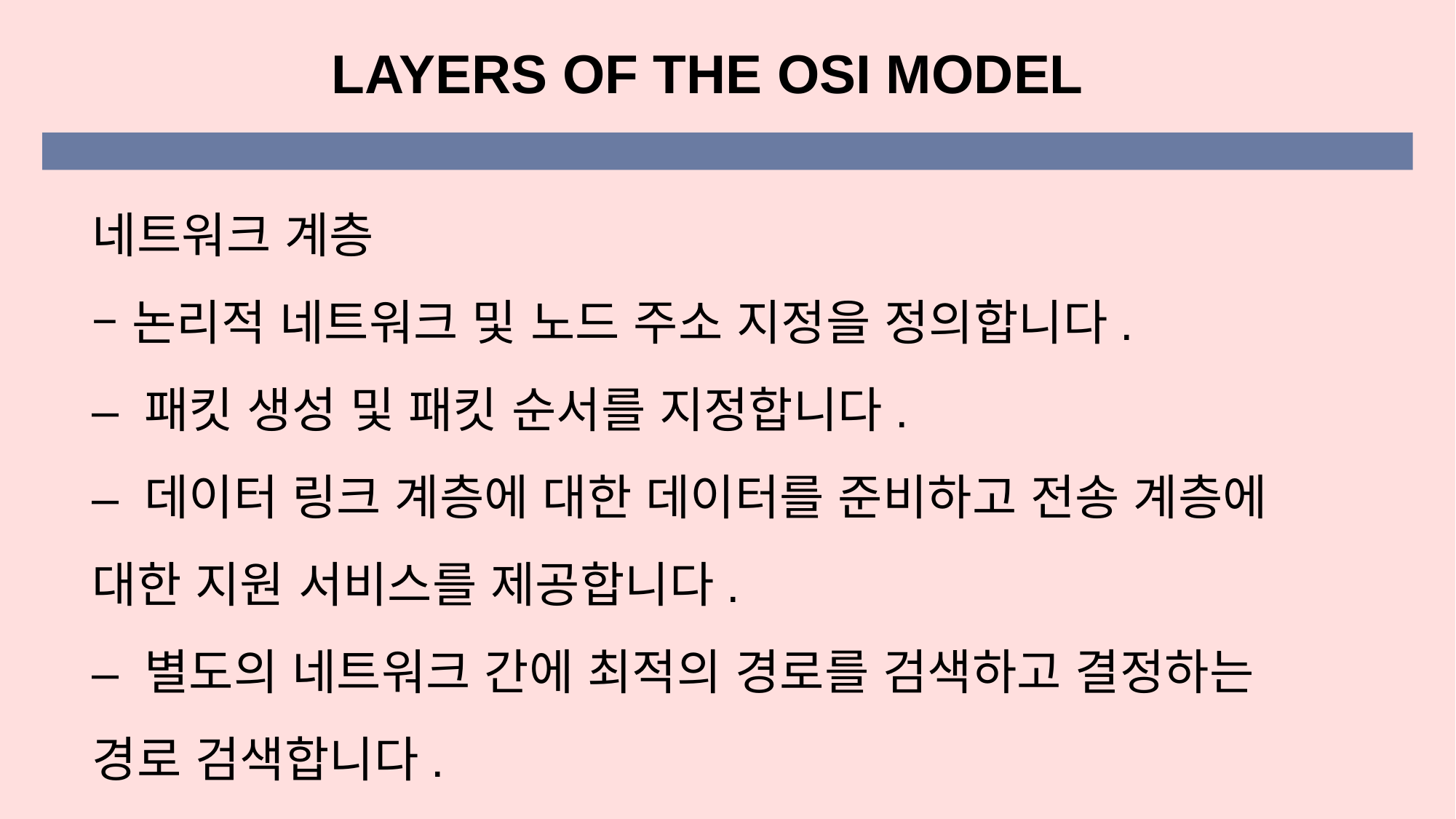

LAYERS OF THE OSI MODEL

네트워크 계층
– 논리적 네트워크 및 노드 주소 지정을 정의합니다.
– 패킷 생성 및 패킷 순서를 지정합니다.
– 데이터 링크 계층에 대한 데이터를 준비하고 전송 계층에 대한 지원 서비스를 제공합니다.
– 별도의 네트워크 간에 최적의 경로를 검색하고 결정하는 경로 검색합니다.